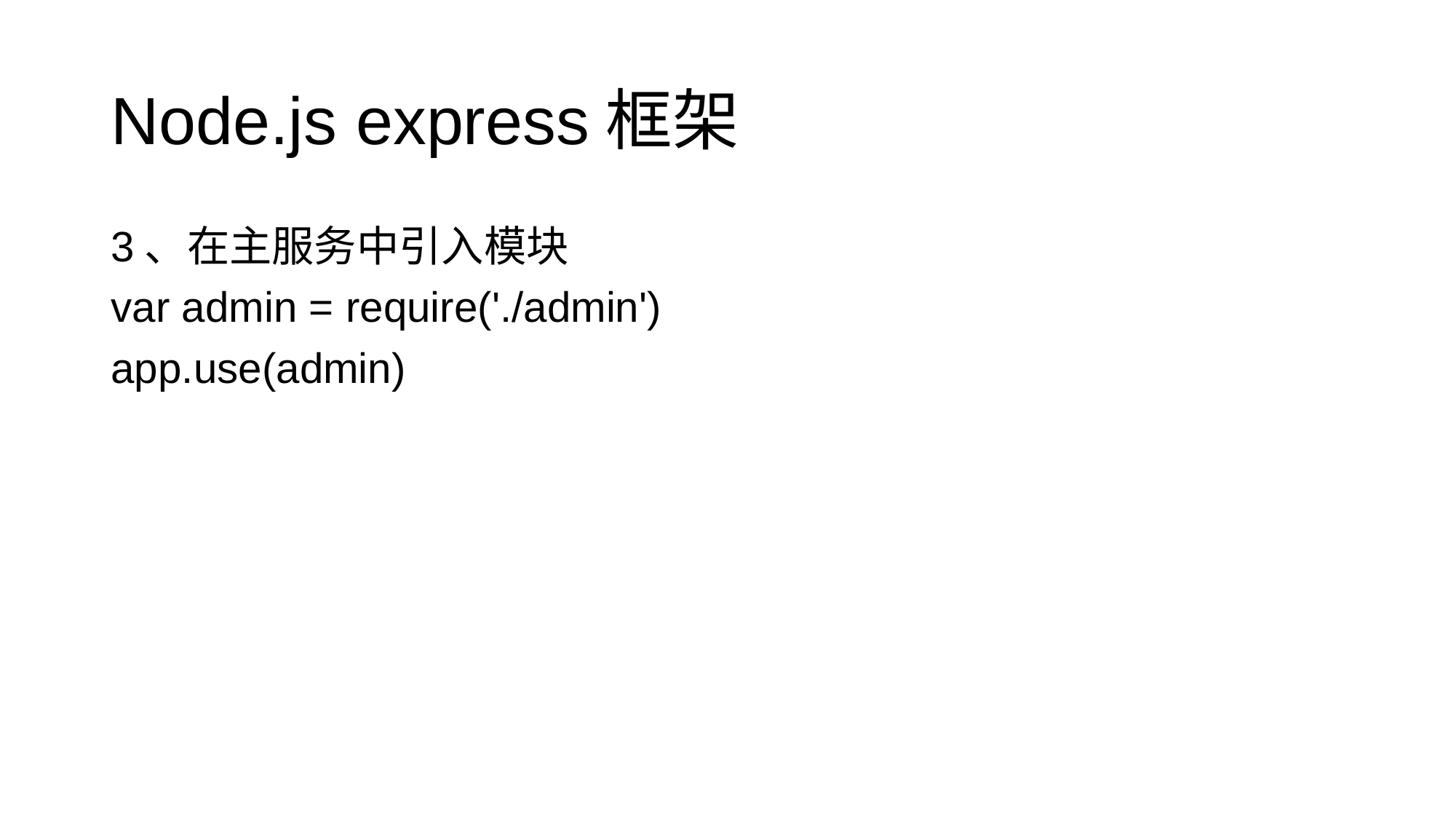

# Node.js express框架

3、在主服务中引入模块
var admin = require('./admin')
app.use(admin)